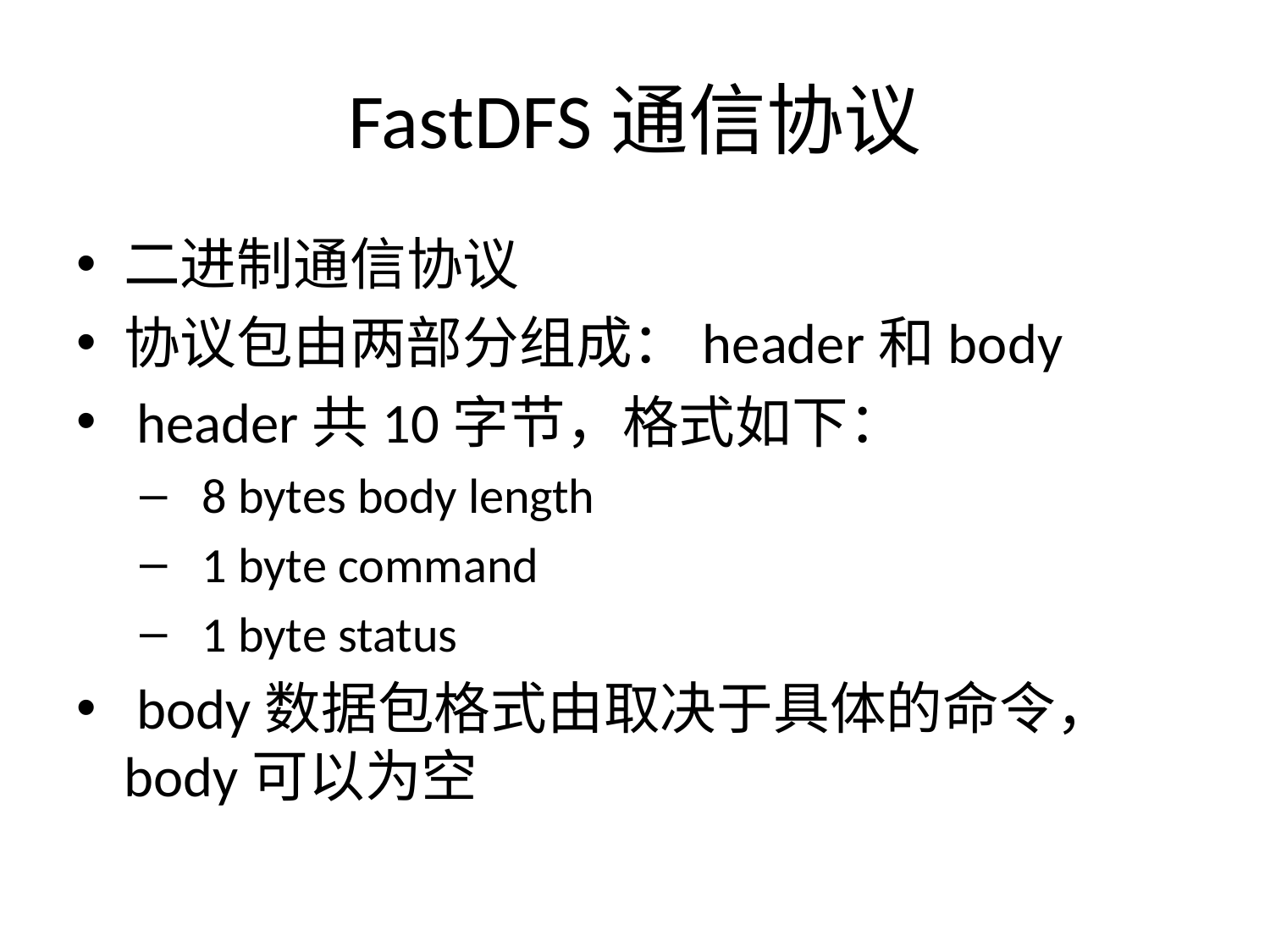

# FastDFS通信协议
二进制通信协议
协议包由两部分组成：header和body
 header共10字节，格式如下：
  8 bytes body length
  1 byte command
  1 byte status
 body数据包格式由取决于具体的命令，  body可以为空